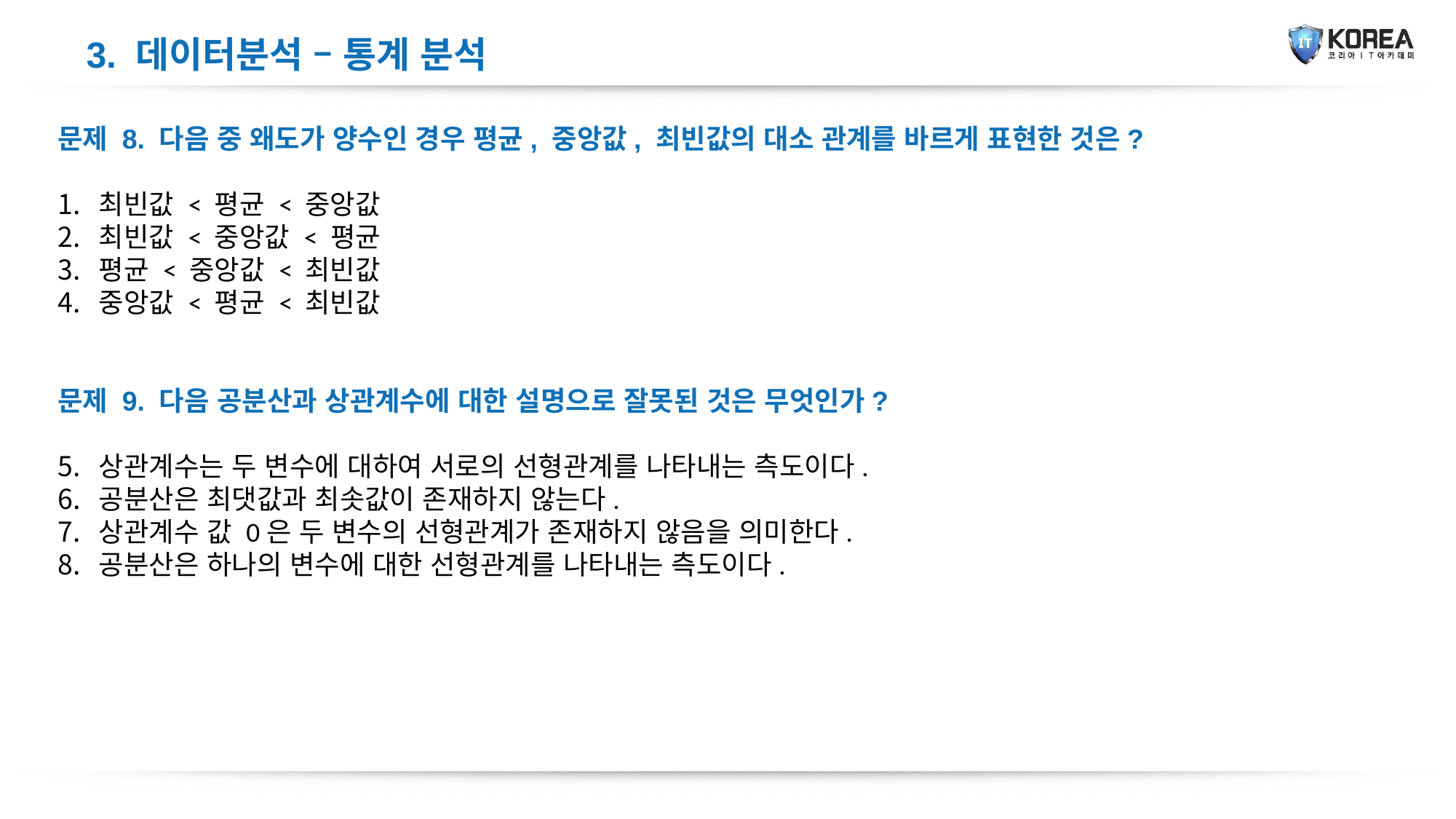

3. 데이터분석 – 통계 분석
문제 8. 다음 중 왜도가 양수인 경우 평균, 중앙값, 최빈값의 대소 관계를 바르게 표현한 것은?

최빈값 < 평균 < 중앙값
최빈값 < 중앙값 < 평균
평균 < 중앙값 < 최빈값
중앙값 < 평균 < 최빈값

문제 9. 다음 공분산과 상관계수에 대한 설명으로 잘못된 것은 무엇인가?

상관계수는 두 변수에 대하여 서로의 선형관계를 나타내는 측도이다.
공분산은 최댓값과 최솟값이 존재하지 않는다.
상관계수 값 0은 두 변수의 선형관계가 존재하지 않음을 의미한다.
공분산은 하나의 변수에 대한 선형관계를 나타내는 측도이다.